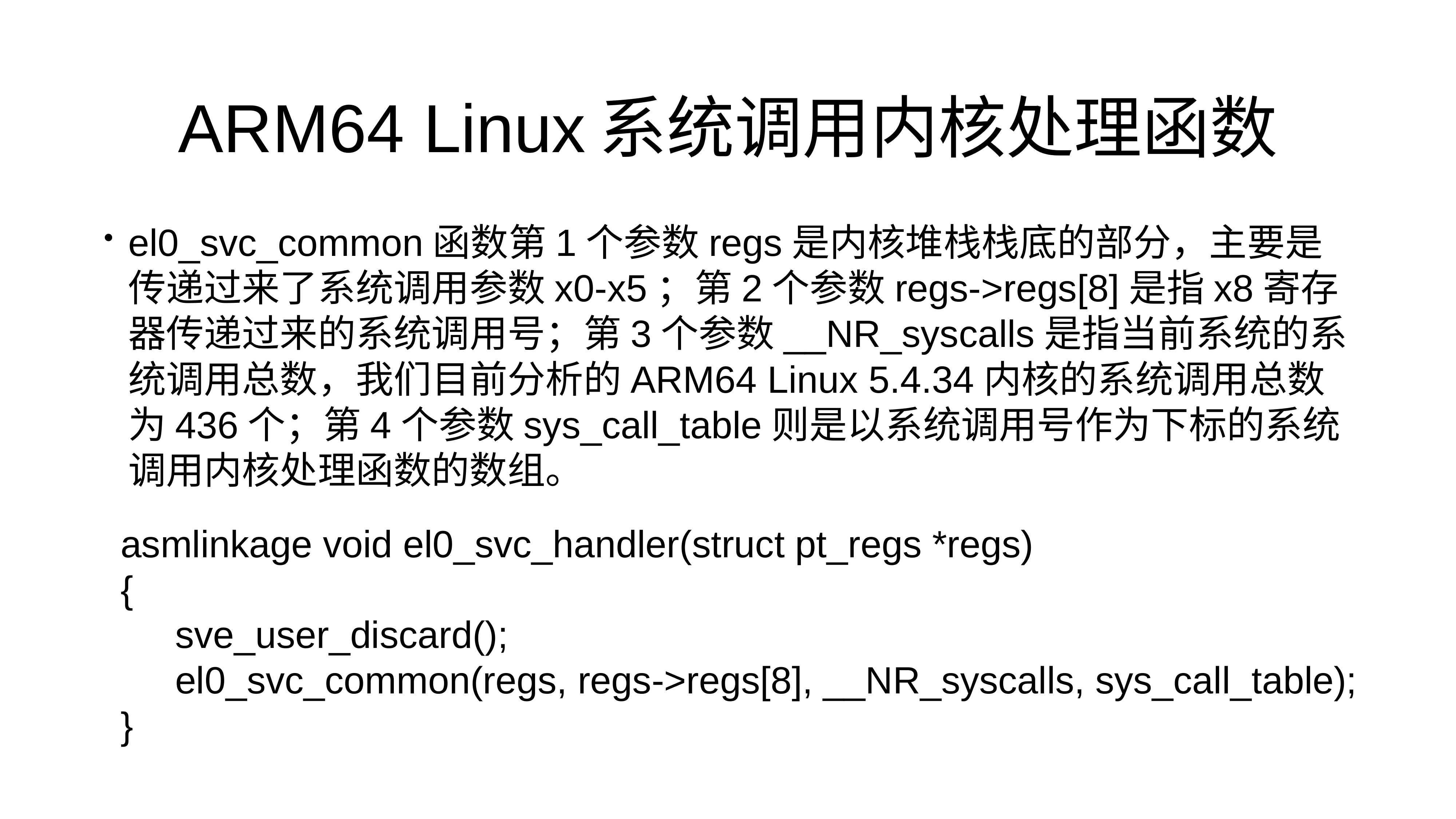

# ARM64 Linux系统调用内核处理函数
el0_svc_common函数第1个参数regs是内核堆栈栈底的部分，主要是传递过来了系统调用参数x0-x5；第2个参数regs->regs[8]是指x8寄存器传递过来的系统调用号；第3个参数__NR_syscalls是指当前系统的系统调用总数，我们目前分析的ARM64 Linux 5.4.34内核的系统调用总数为436个；第4个参数sys_call_table则是以系统调用号作为下标的系统调用内核处理函数的数组。
asmlinkage void el0_svc_handler(struct pt_regs *regs)
{
	sve_user_discard();
	el0_svc_common(regs, regs->regs[8], __NR_syscalls, sys_call_table);
}